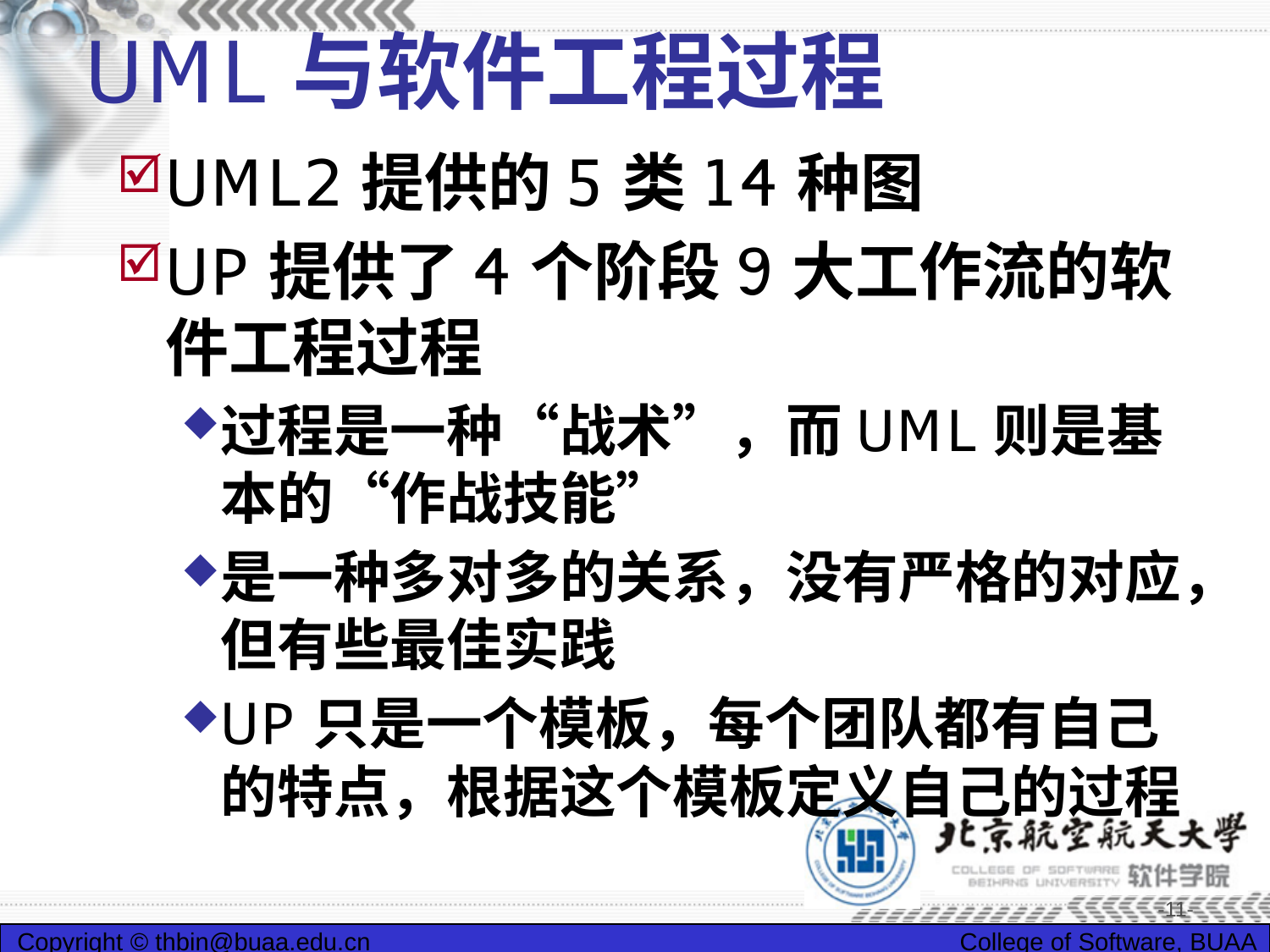

# UML与软件工程过程
UML2提供的5类14种图
UP提供了4个阶段9大工作流的软件工程过程
过程是一种“战术”，而UML则是基本的“作战技能”
是一种多对多的关系，没有严格的对应，但有些最佳实践
UP只是一个模板，每个团队都有自己的特点，根据这个模板定义自己的过程
-11-